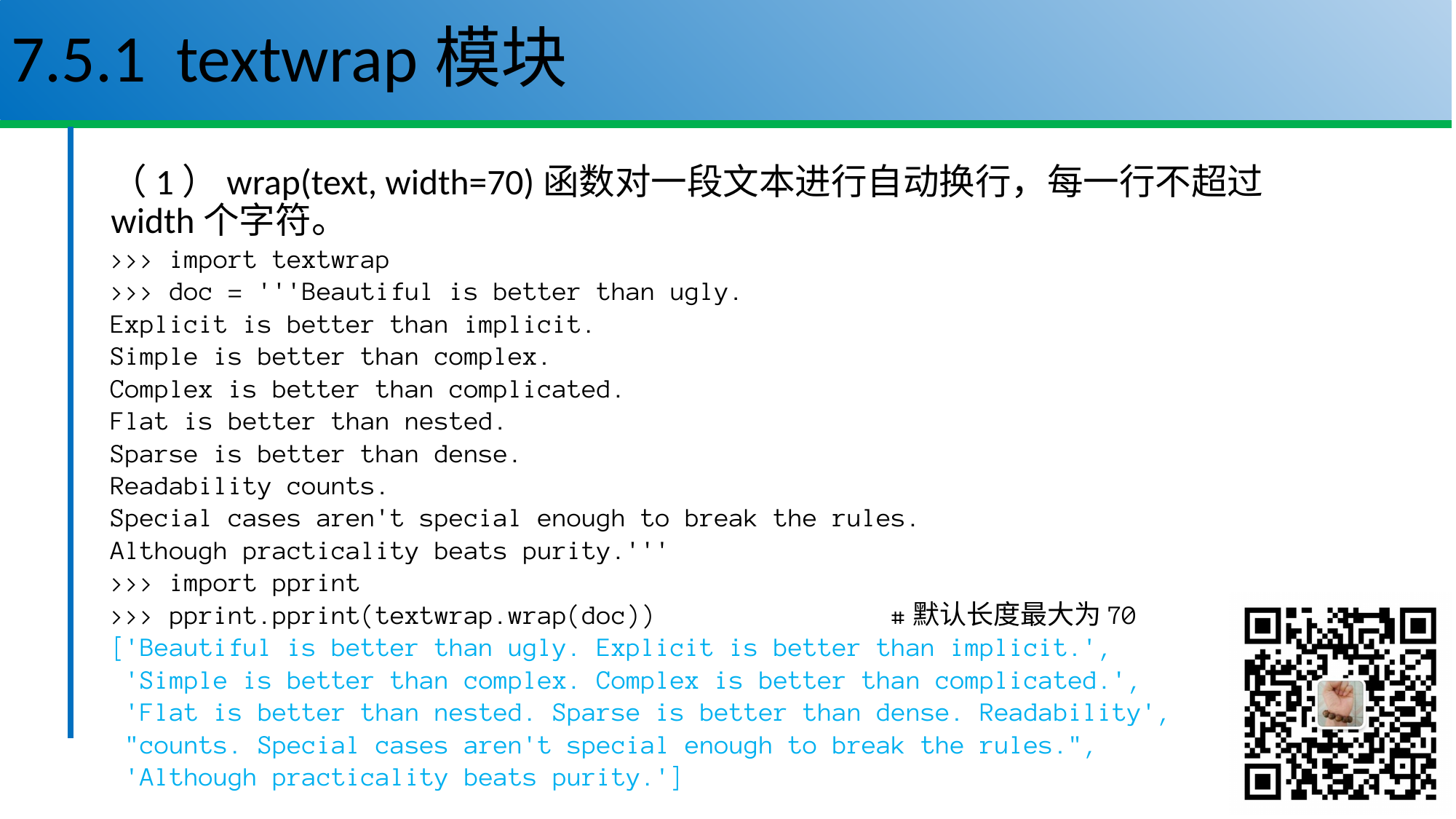

# 7.5.1  textwrap模块
（1）wrap(text, width=70)函数对一段文本进行自动换行，每一行不超过width个字符。
>>> import textwrap
>>> doc = '''Beautiful is better than ugly.
Explicit is better than implicit.
Simple is better than complex.
Complex is better than complicated.
Flat is better than nested.
Sparse is better than dense.
Readability counts.
Special cases aren't special enough to break the rules.
Although practicality beats purity.'''
>>> import pprint
>>> pprint.pprint(textwrap.wrap(doc))                #默认长度最大为70
['Beautiful is better than ugly. Explicit is better than implicit.',
 'Simple is better than complex. Complex is better than complicated.',
 'Flat is better than nested. Sparse is better than dense. Readability',
 "counts. Special cases aren't special enough to break the rules.",
 'Although practicality beats purity.']
52